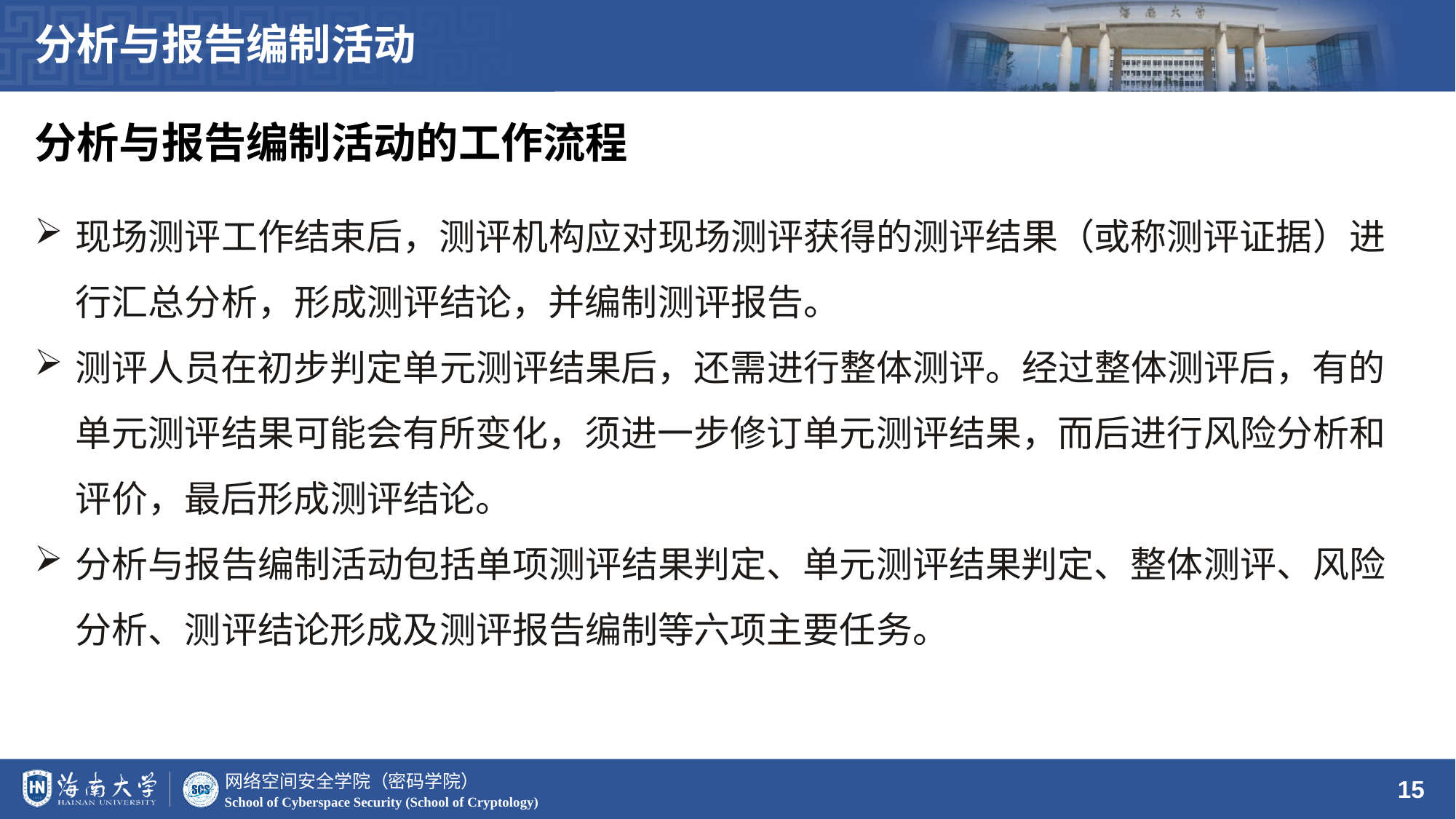

分析与报告编制活动
分析与报告编制活动的工作流程
现场测评工作结束后，测评机构应对现场测评获得的测评结果（或称测评证据）进行汇总分析，形成测评结论，并编制测评报告。
测评人员在初步判定单元测评结果后，还需进行整体测评。经过整体测评后，有的单元测评结果可能会有所变化，须进一步修订单元测评结果，而后进行风险分析和评价，最后形成测评结论。
分析与报告编制活动包括单项测评结果判定、单元测评结果判定、整体测评、风险分析、测评结论形成及测评报告编制等六项主要任务。
15